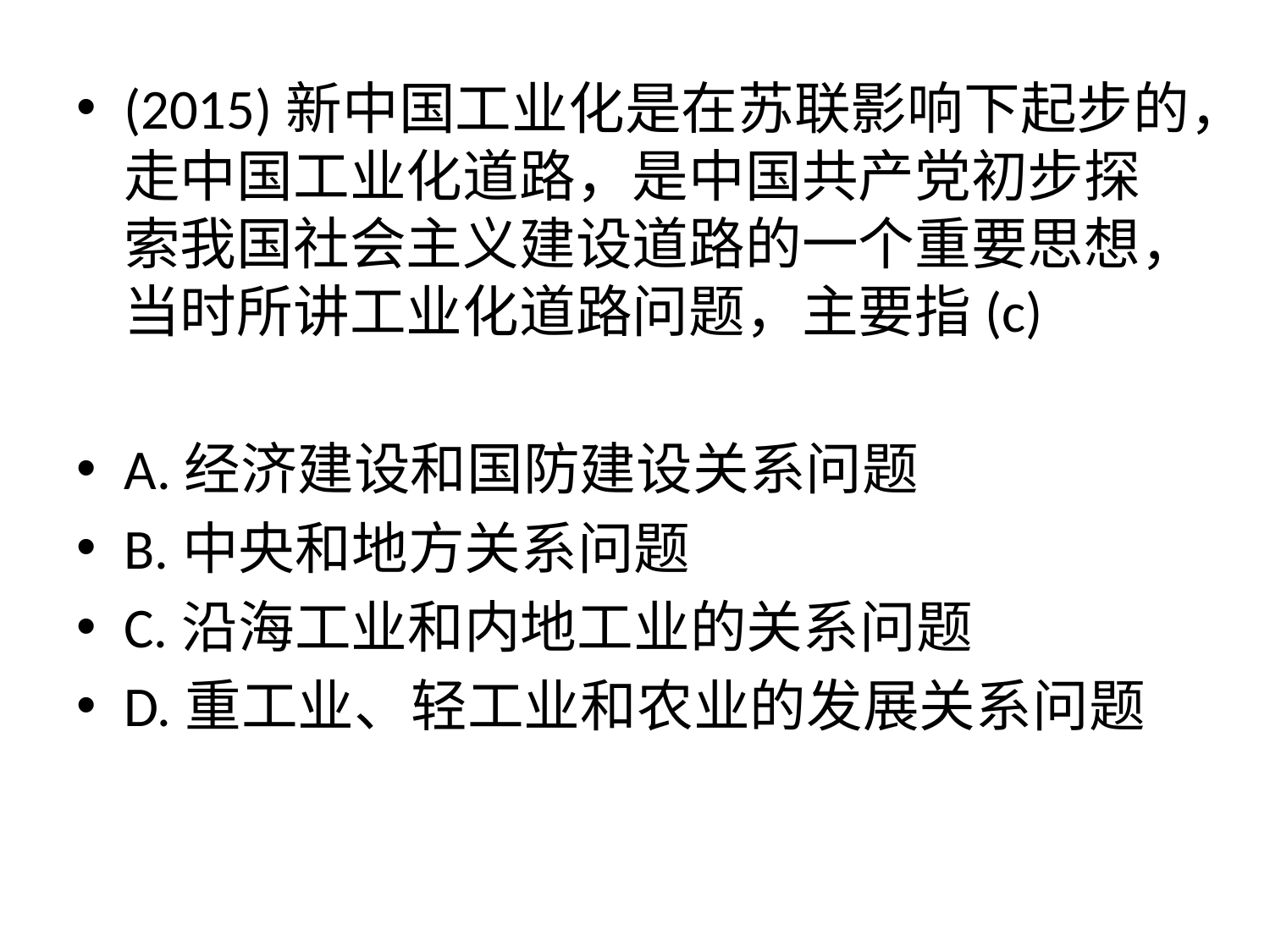

(2015)新中国工业化是在苏联影响下起步的，走中国工业化道路，是中国共产党初步探索我国社会主义建设道路的一个重要思想，当时所讲工业化道路问题，主要指(c)

A.经济建设和国防建设关系问题
B.中央和地方关系问题
C.沿海工业和内地工业的关系问题
D.重工业、轻工业和农业的发展关系问题